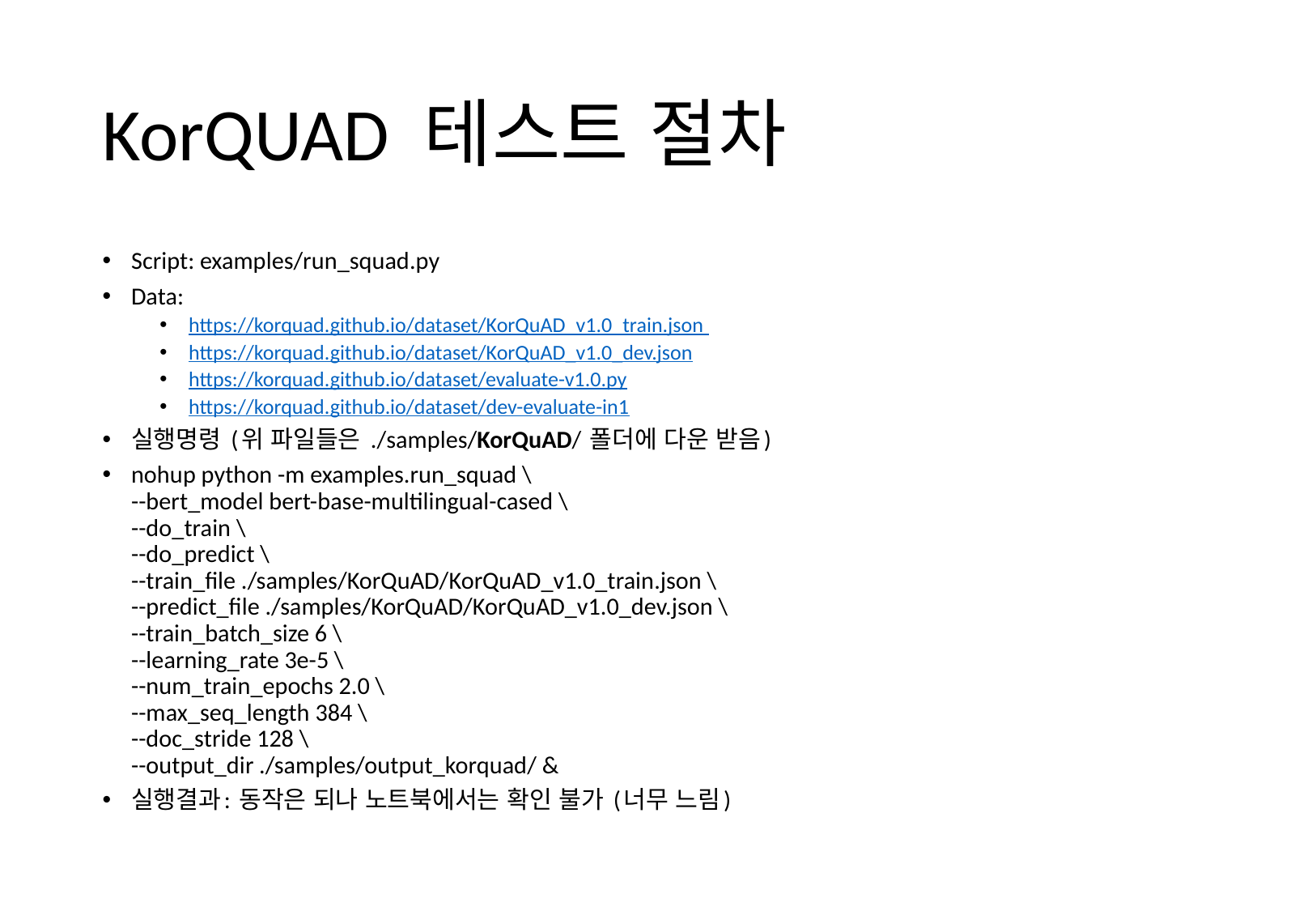

# KorQUAD 테스트 절차
Script: examples/run_squad.py
Data:
https://korquad.github.io/dataset/KorQuAD_v1.0_train.json
https://korquad.github.io/dataset/KorQuAD_v1.0_dev.json
https://korquad.github.io/dataset/evaluate-v1.0.py
https://korquad.github.io/dataset/dev-evaluate-in1
실행명령 (위 파일들은 ./samples/KorQuAD/ 폴더에 다운 받음)
nohup python -m examples.run_squad \
--bert_model bert-base-multilingual-cased \
--do_train \
--do_predict \
--train_file ./samples/KorQuAD/KorQuAD_v1.0_train.json \
--predict_file ./samples/KorQuAD/KorQuAD_v1.0_dev.json \
--train_batch_size 6 \
--learning_rate 3e-5 \
--num_train_epochs 2.0 \
--max_seq_length 384 \
--doc_stride 128 \
--output_dir ./samples/output_korquad/ &
실행결과: 동작은 되나 노트북에서는 확인 불가 (너무 느림)